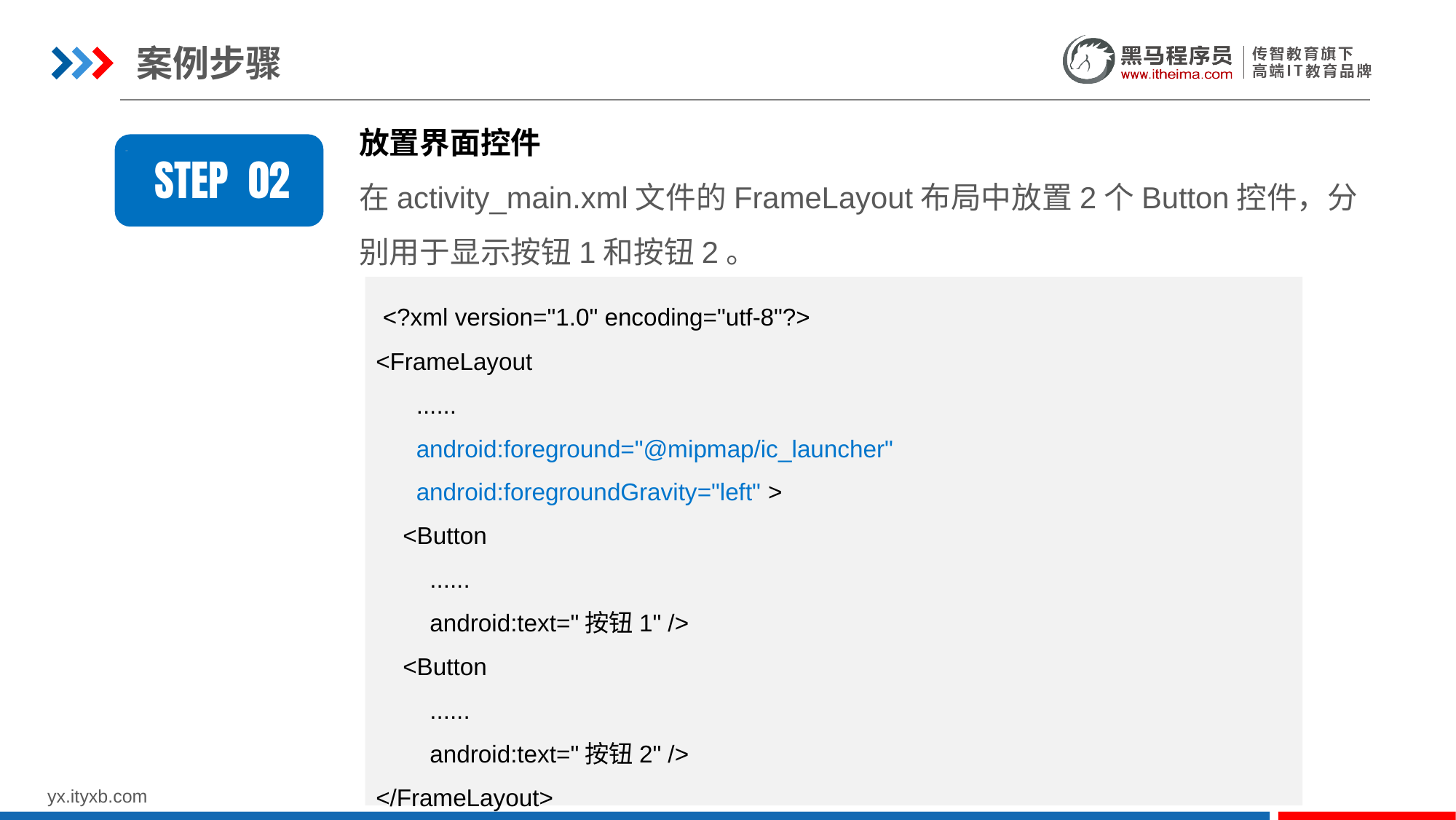

案例步骤
放置界面控件
在activity_main.xml文件的FrameLayout布局中放置2个Button控件，分别用于显示按钮1和按钮2。

STEP  02
 <?xml version="1.0" encoding="utf-8"?>
<FrameLayout
      ......
      android:foreground="@mipmap/ic_launcher"
      android:foregroundGravity="left" >
    <Button
        ......
        android:text="按钮1" />
    <Button
        ......
        android:text="按钮2" />
</FrameLayout>